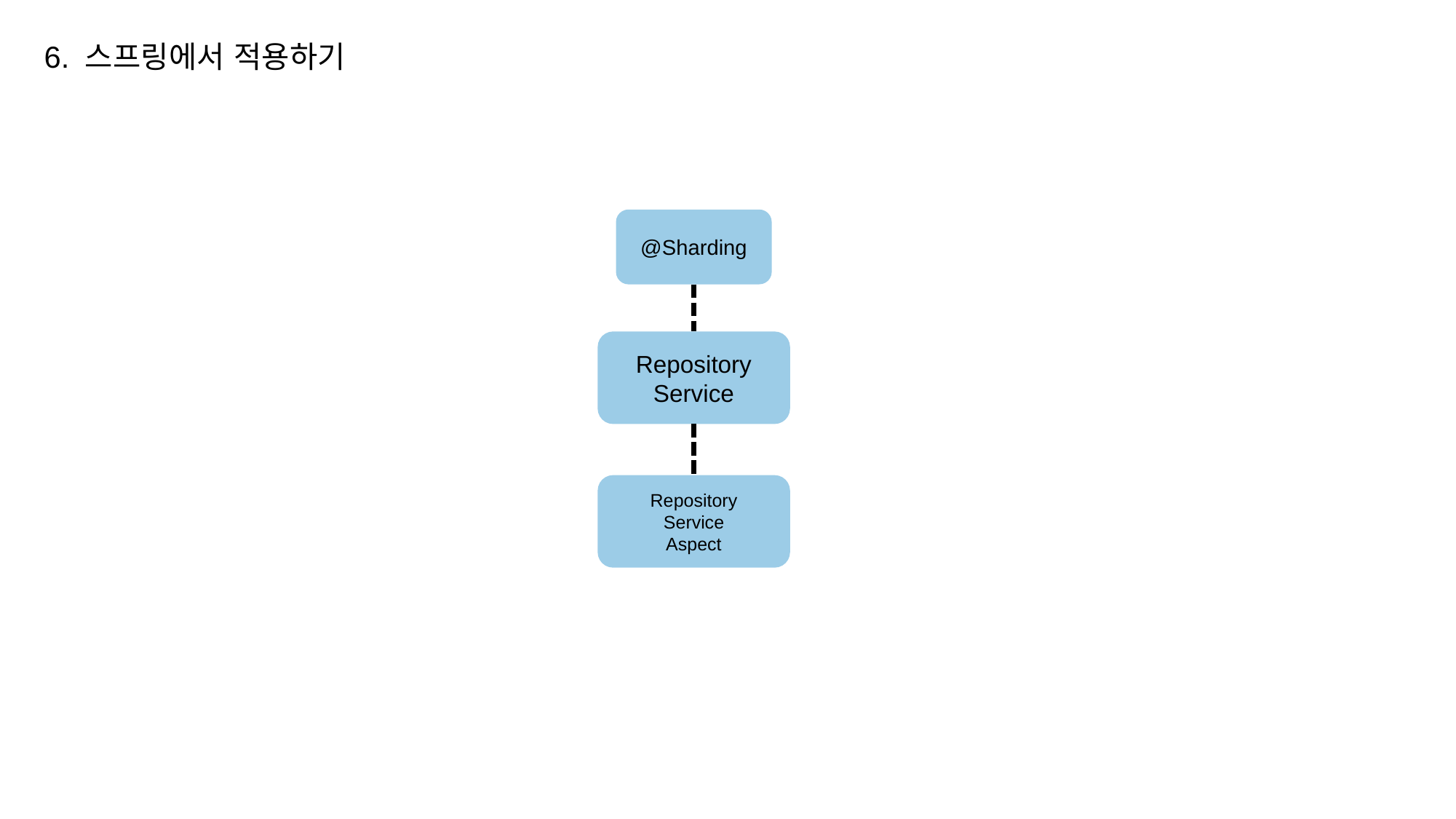

6. 스프링에서 적용하기
@Sharding
Repository
Service
Repository
Service
Aspect